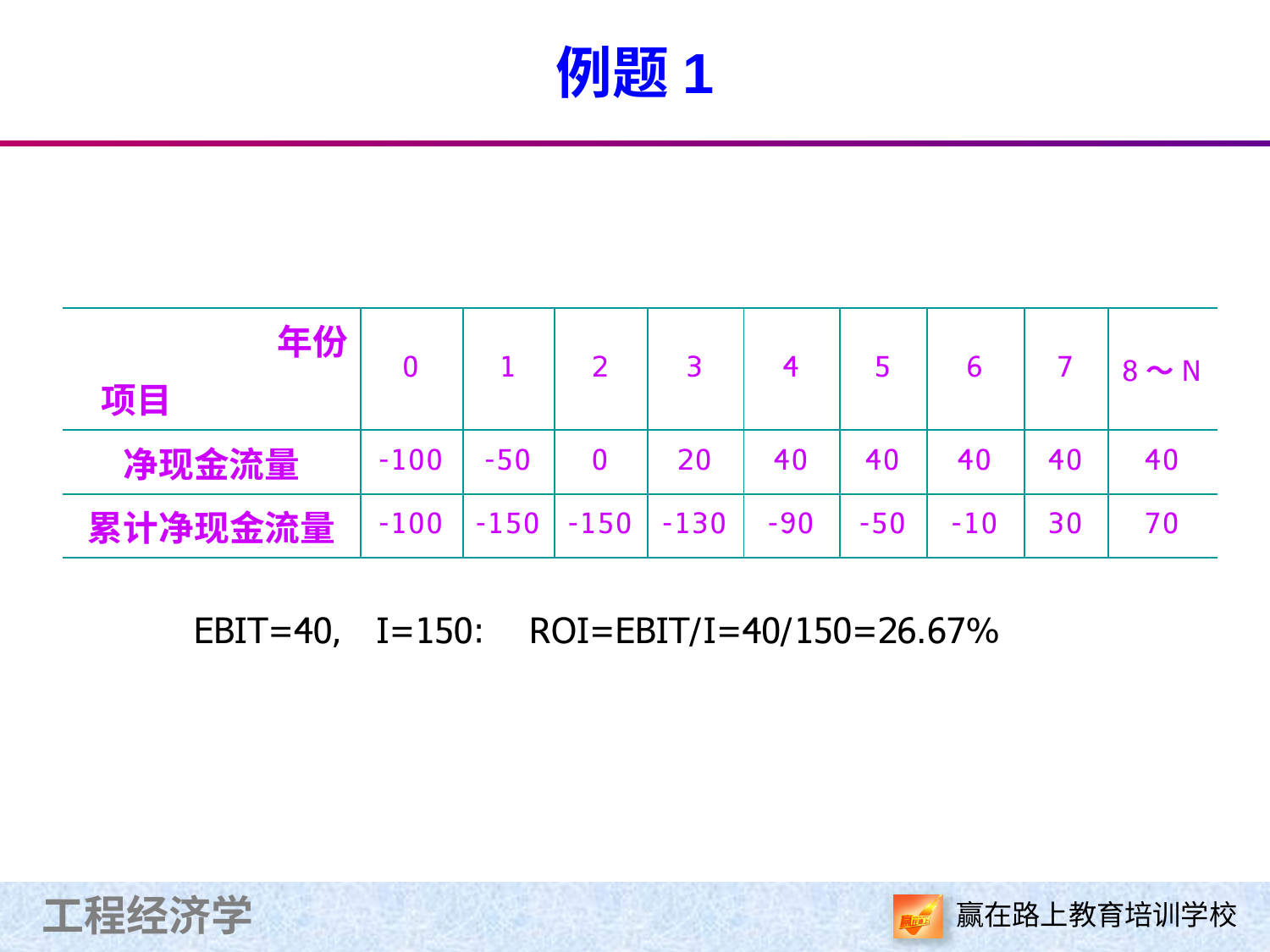

# 例题1
| 年份 项目 | 0 | 1 | 2 | 3 | 4 | 5 | 6 | 7 | 8～N |
| --- | --- | --- | --- | --- | --- | --- | --- | --- | --- |
| 净现金流量 | -100 | -50 | 0 | 20 | 40 | 40 | 40 | 40 | 40 |
| 累计净现金流量 | -100 | -150 | -150 | -130 | -90 | -50 | -10 | 30 | 70 |
EBIT=40,   I=150:    ROI=EBIT/I=40/150=26.67%